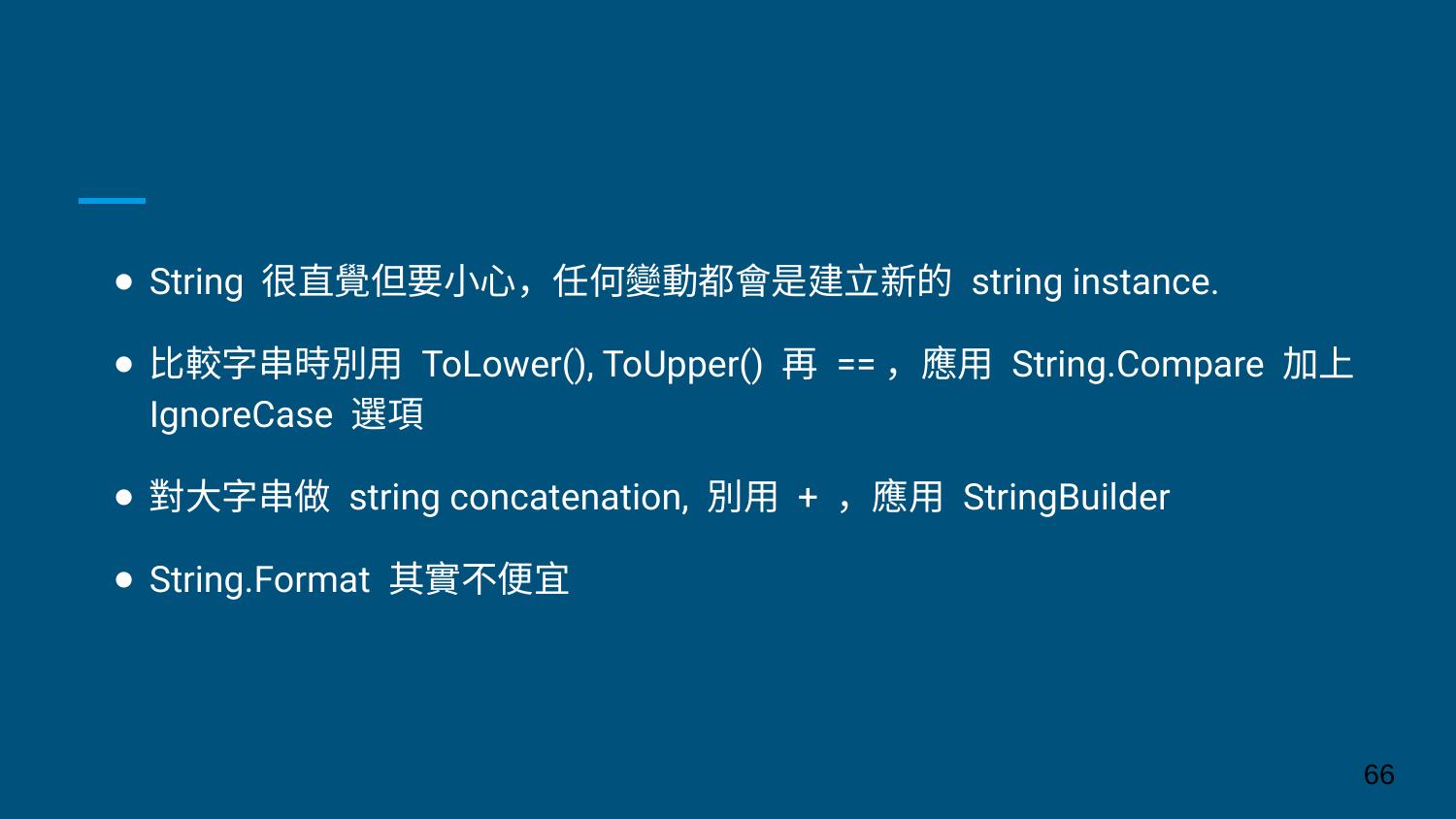

#
String 很直覺但要小心，任何變動都會是建立新的 string instance.
比較字串時別用 ToLower(), ToUpper() 再 ==，應用 String.Compare 加上 IgnoreCase 選項
對大字串做 string concatenation, 別用 + ，應用 StringBuilder
String.Format 其實不便宜
66